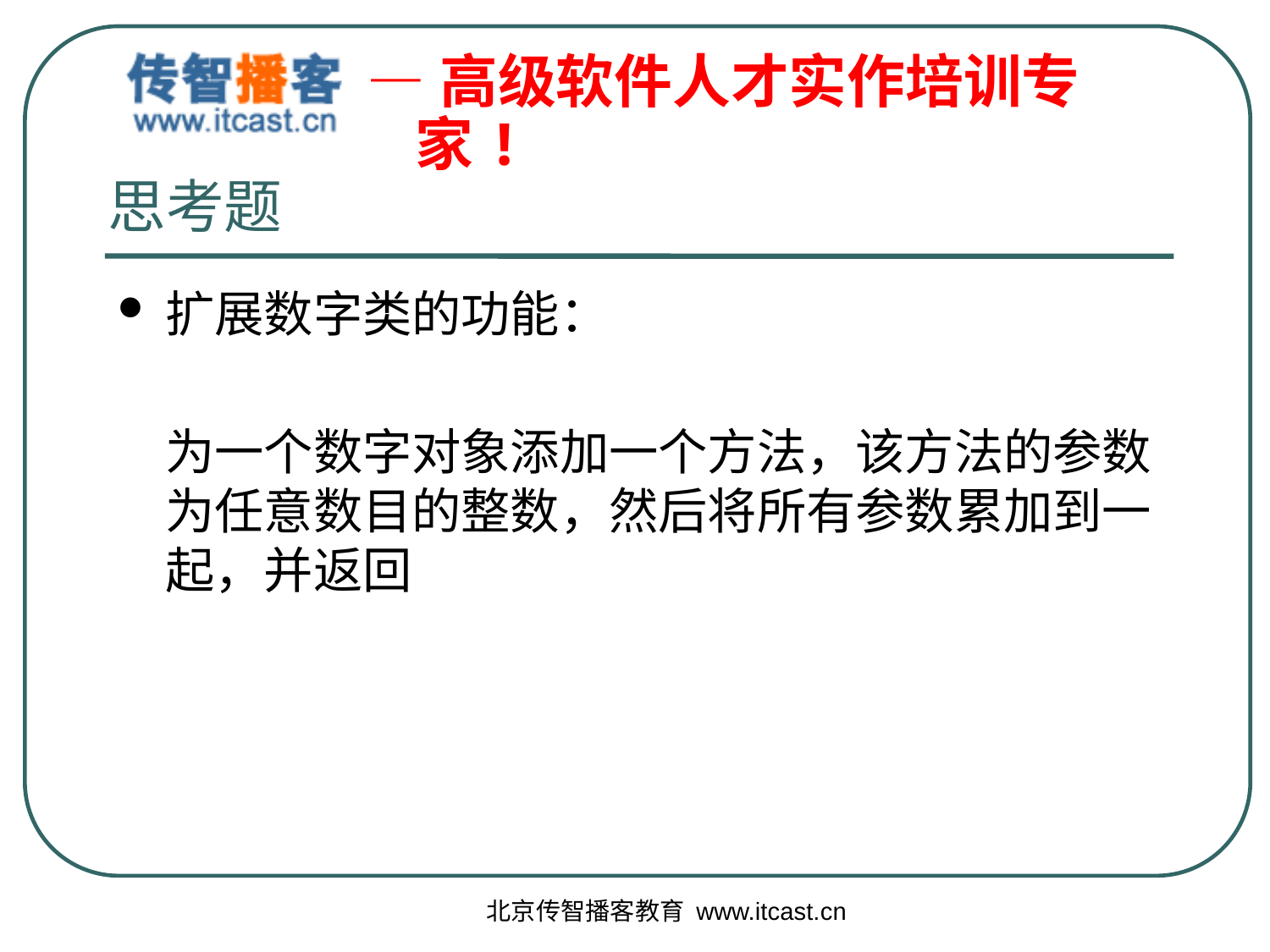

# 思考题
扩展数字类的功能：

	为一个数字对象添加一个方法，该方法的参数为任意数目的整数，然后将所有参数累加到一起，并返回
北京传智播客教育 www.itcast.cn